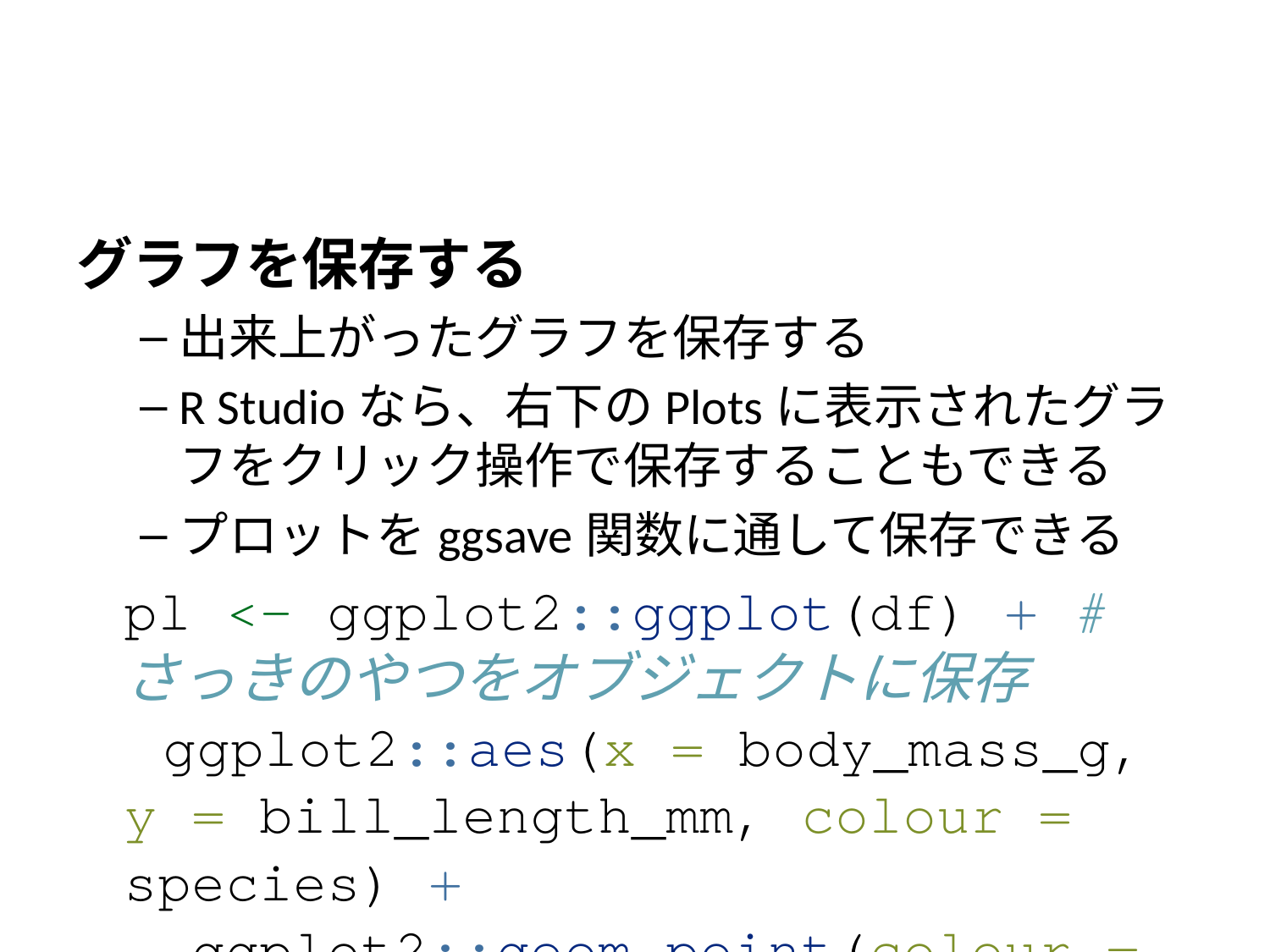

グラフを保存する
出来上がったグラフを保存する
R Studioなら、右下のPlotsに表示されたグラフをクリック操作で保存することもできる
プロットをggsave関数に通して保存できる
pl <- ggplot2::ggplot(df) + # さっきのやつをオブジェクトに保存
  ggplot2::aes(x = body_mass_g, y = bill_length_mm, colour = species) +
  ggplot2::geom_point(colour = "black", shape = "circle filled") +
  ggplot2::scale_fill_viridis_d() +
  ggplot2::theme_bw() +
  ggplot2::labs(x = "体重 (g)", y = "くちばしの長さ (mm)") +
  ggplot2::facet_wrap(facets = ~ island, ncol = 3, nrow = 1)
ggsave(plot = pl, filename = "figs/plot_sample.png")
その他の可視化
様々な可視化ができます
ggplot somethingで作りたいものを調べれば出てくるので参考にして下さい
個人的に就職に一番役立ちそうなのはここだと思う
暇も潰せる